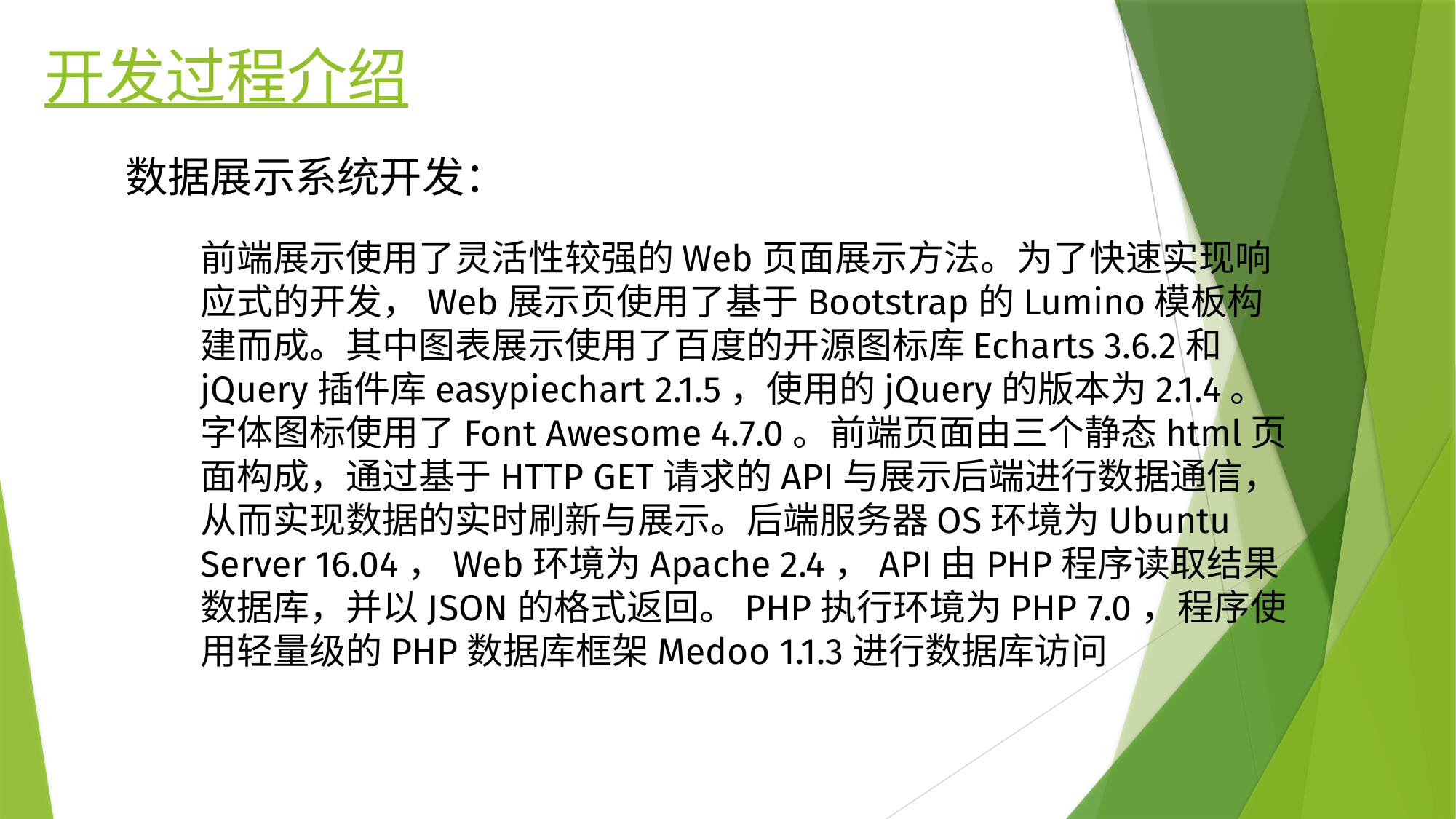

开发过程介绍
数据展示系统开发：
前端展示使用了灵活性较强的Web页面展示方法。为了快速实现响应式的开发，Web展示页使用了基于Bootstrap的Lumino模板构建而成。其中图表展示使用了百度的开源图标库Echarts 3.6.2和jQuery插件库easypiechart 2.1.5，使用的jQuery的版本为2.1.4。字体图标使用了Font Awesome 4.7.0。前端页面由三个静态html页面构成，通过基于HTTP GET请求的API与展示后端进行数据通信，从而实现数据的实时刷新与展示。后端服务器OS环境为Ubuntu Server 16.04，Web环境为Apache 2.4，API由PHP程序读取结果数据库，并以JSON的格式返回。PHP执行环境为PHP 7.0，程序使用轻量级的PHP数据库框架Medoo 1.1.3进行数据库访问